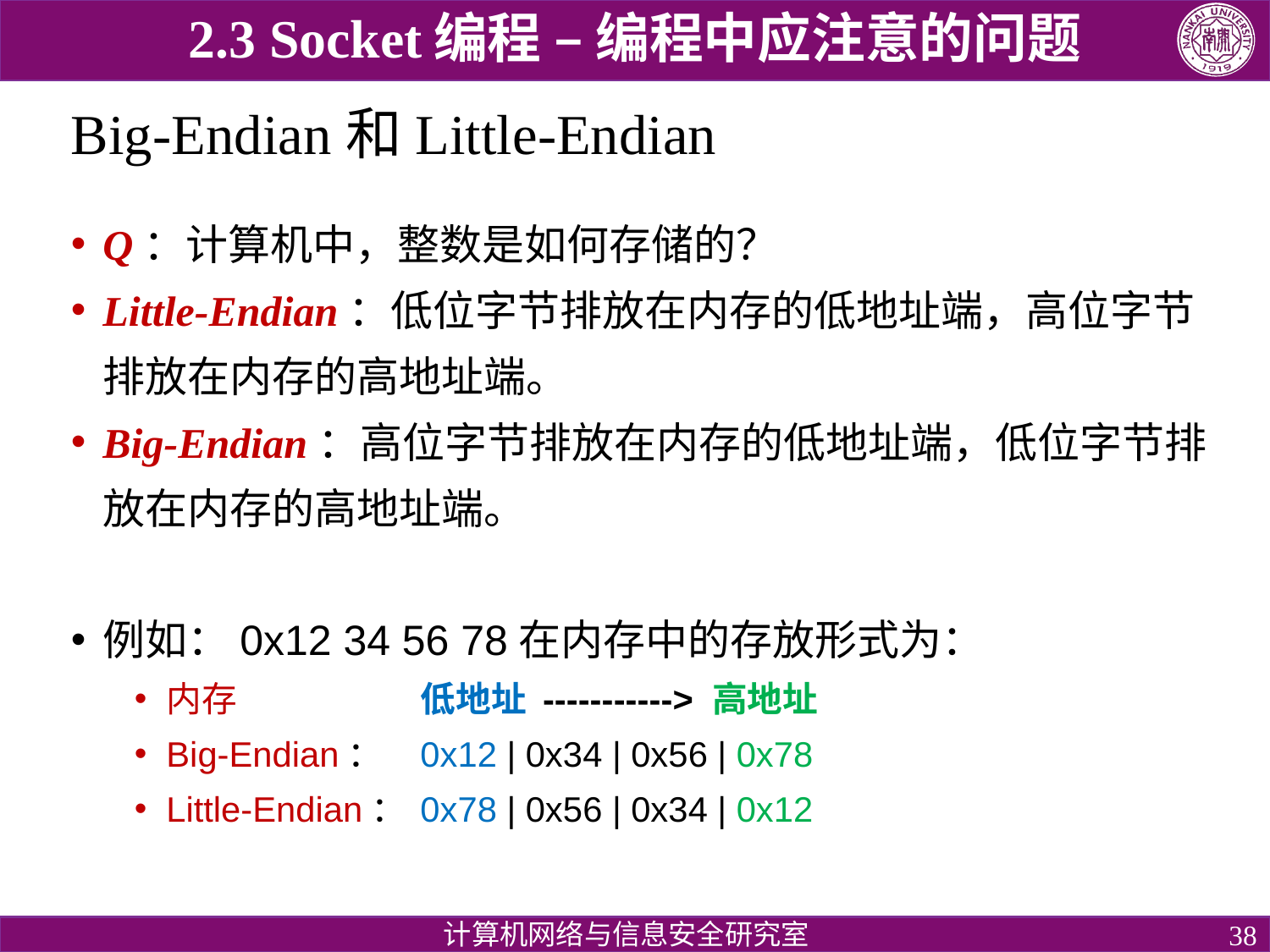

2.3 Socket编程 – 编程中应注意的问题
# Big-Endian和Little-Endian
Q：计算机中，整数是如何存储的？
Little-Endian：低位字节排放在内存的低地址端，高位字节排放在内存的高地址端。
Big-Endian：高位字节排放在内存的低地址端，低位字节排放在内存的高地址端。

例如：0x12 34 56 78在内存中的存放形式为：
内存		低地址 -----------> 高地址
Big-Endian：	0x12 | 0x34 | 0x56 | 0x78
Little-Endian：	0x78 | 0x56 | 0x34 | 0x12